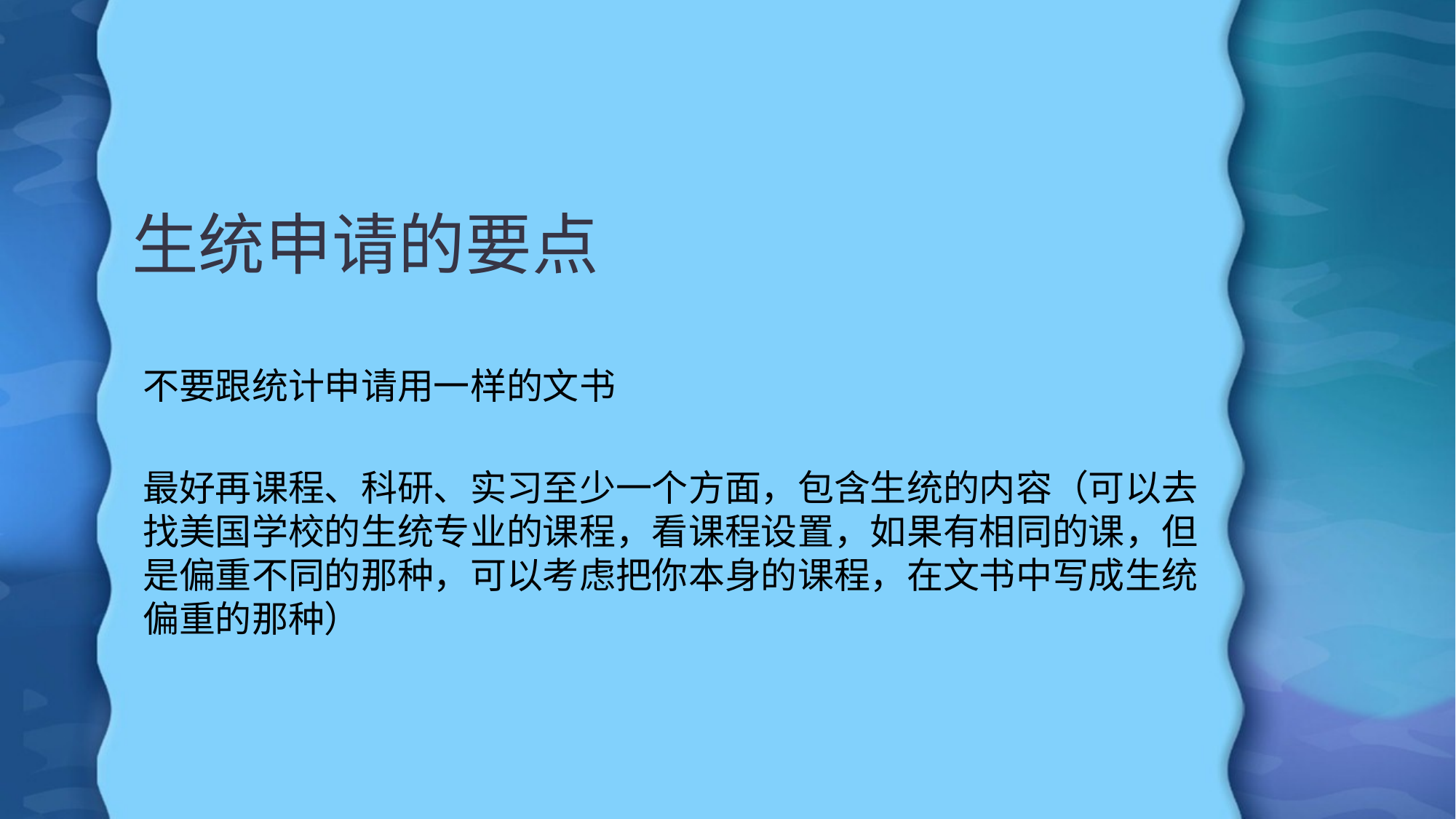

# 生统申请的要点
不要跟统计申请用一样的文书

最好再课程、科研、实习至少一个方面，包含生统的内容（可以去找美国学校的生统专业的课程，看课程设置，如果有相同的课，但是偏重不同的那种，可以考虑把你本身的课程，在文书中写成生统偏重的那种）